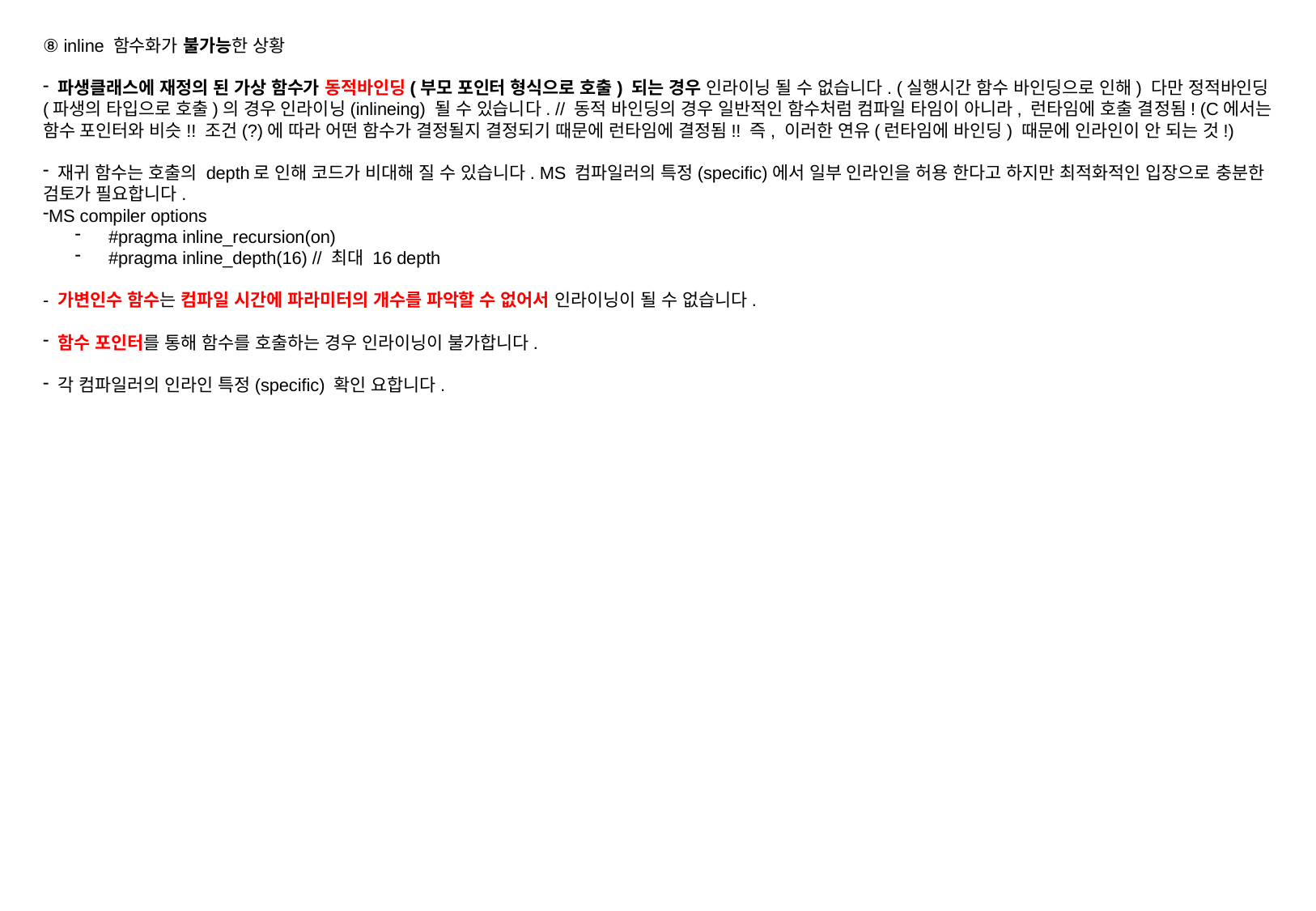

⑧ inline 함수화가 불가능한 상황

 파생클래스에 재정의 된 가상 함수가 동적바인딩(부모 포인터 형식으로 호출) 되는 경우 인라이닝 될 수 없습니다. (실행시간 함수 바인딩으로 인해) 다만 정적바인딩(파생의 타입으로 호출)의 경우 인라이닝(inlineing) 될 수 있습니다. // 동적 바인딩의 경우 일반적인 함수처럼 컴파일 타임이 아니라, 런타임에 호출 결정됨! (C에서는 함수 포인터와 비슷!! 조건(?)에 따라 어떤 함수가 결정될지 결정되기 때문에 런타임에 결정됨!! 즉, 이러한 연유(런타임에 바인딩) 때문에 인라인이 안 되는 것!)

 재귀 함수는 호출의 depth로 인해 코드가 비대해 질 수 있습니다. MS 컴파일러의 특정(specific)에서 일부 인라인을 허용 한다고 하지만 최적화적인 입장으로 충분한 검토가 필요합니다.
MS compiler options
 #pragma inline_recursion(on)
 #pragma inline_depth(16) // 최대 16 depth

- 가변인수 함수는 컴파일 시간에 파라미터의 개수를 파악할 수 없어서 인라이닝이 될 수 없습니다.

 함수 포인터를 통해 함수를 호출하는 경우 인라이닝이 불가합니다.

 각 컴파일러의 인라인 특정(specific) 확인 요합니다.